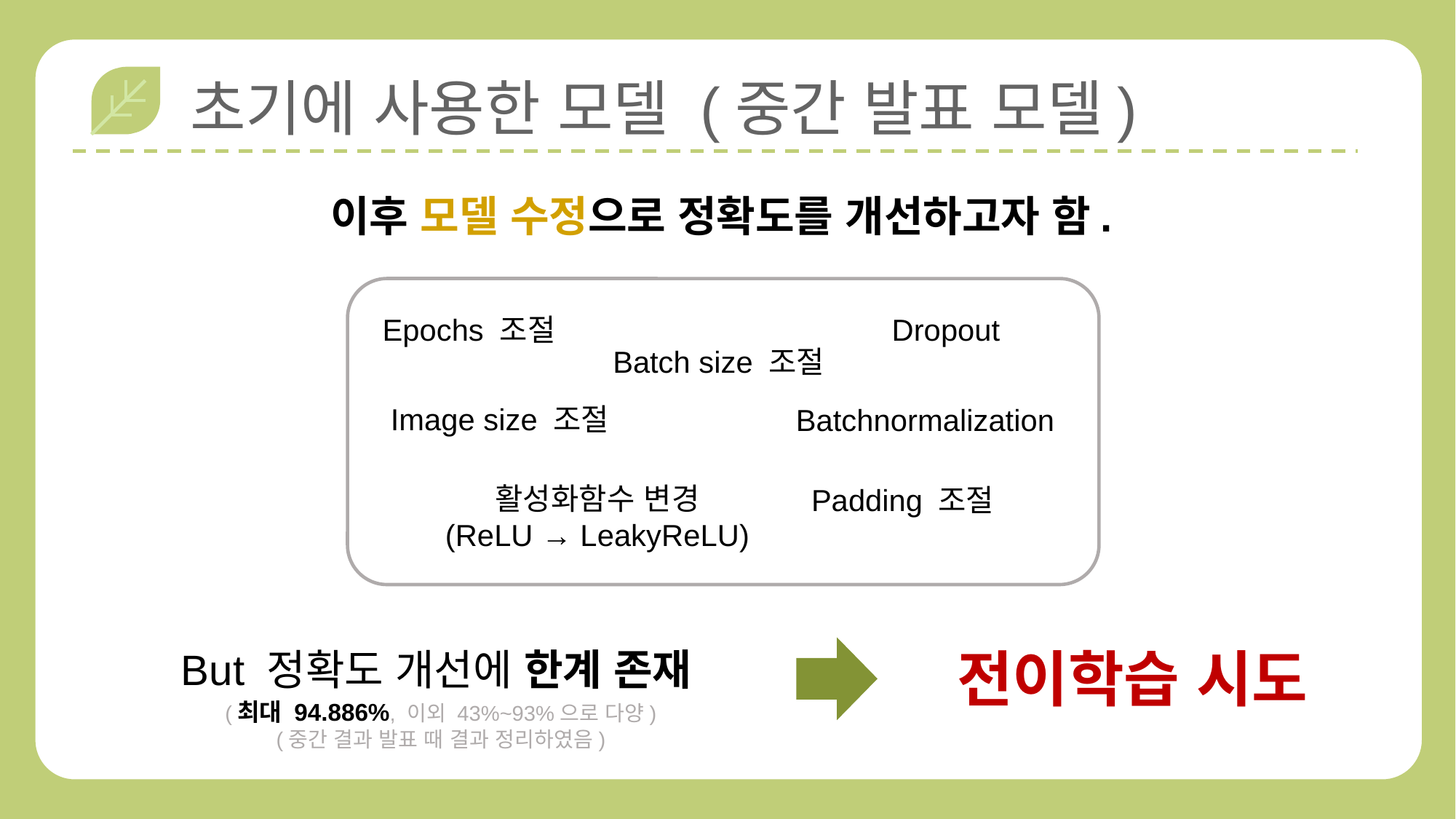

초기에 사용한 모델 (중간 발표 모델)

이후 모델 수정으로 정확도를 개선하고자 함.

Epochs 조절
Dropout
Batch size 조절
Image size 조절
Batchnormalization
활성화함수 변경
(ReLU → LeakyReLU)
Padding 조절
전이학습 시도

But 정확도 개선에 한계 존재
(최대 94.886%, 이외 43%~93%으로 다양)
(중간 결과 발표 때 결과 정리하였음)